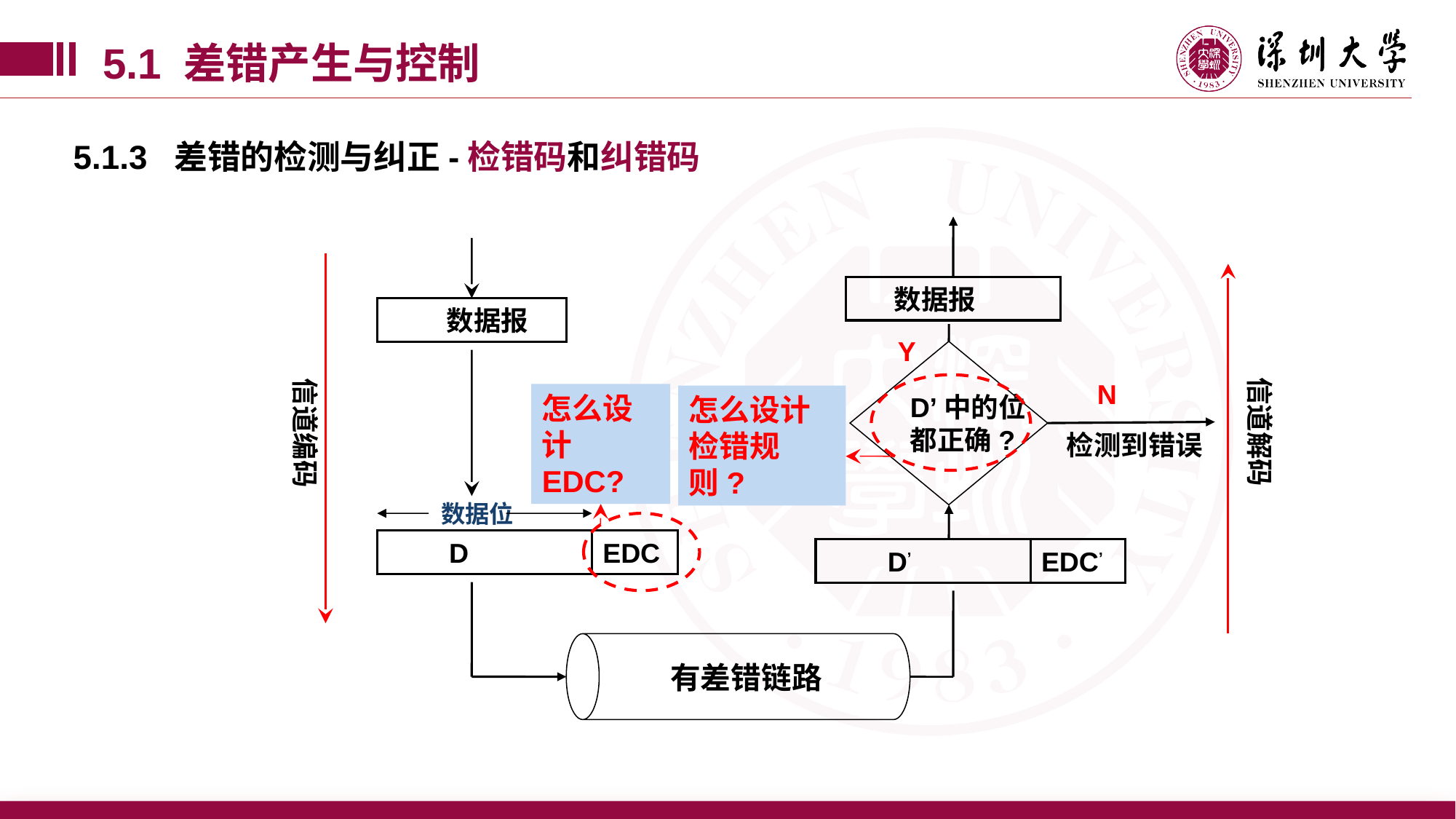

5.1 差错产生与控制

5.1.3  差错的检测与纠正-检错码和纠错码

     数据报
    数据报

Y
D’中的位
都正确?

信道解码
信道编码
N

怎么设计EDC?
怎么设计检错规则?

检测到错误
  数据位
有差错链路

        D
EDC
        D’
EDC’